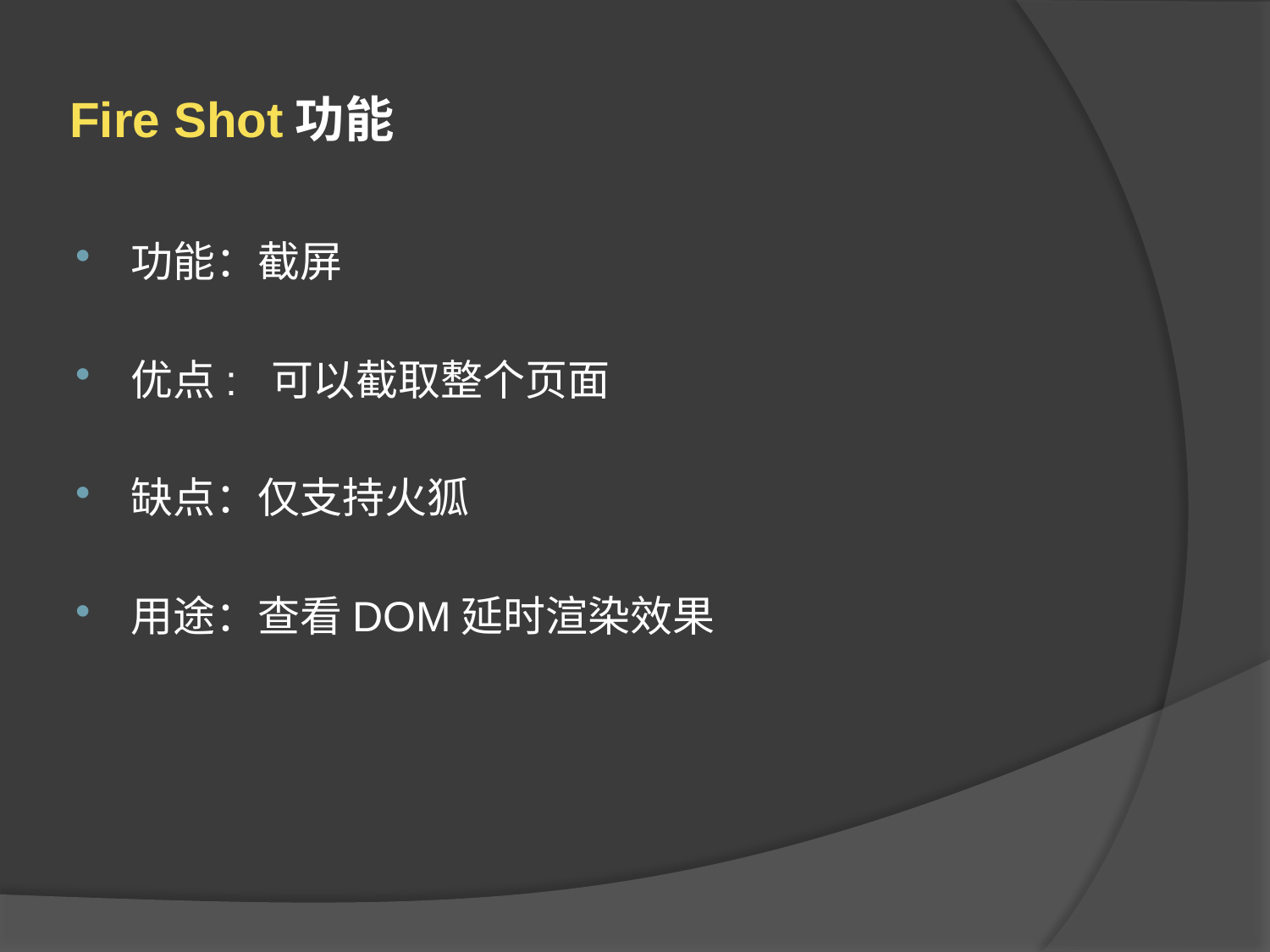

# Fire Shot功能
功能：截屏

优点:  可以截取整个页面

缺点：仅支持火狐

用途：查看DOM延时渲染效果